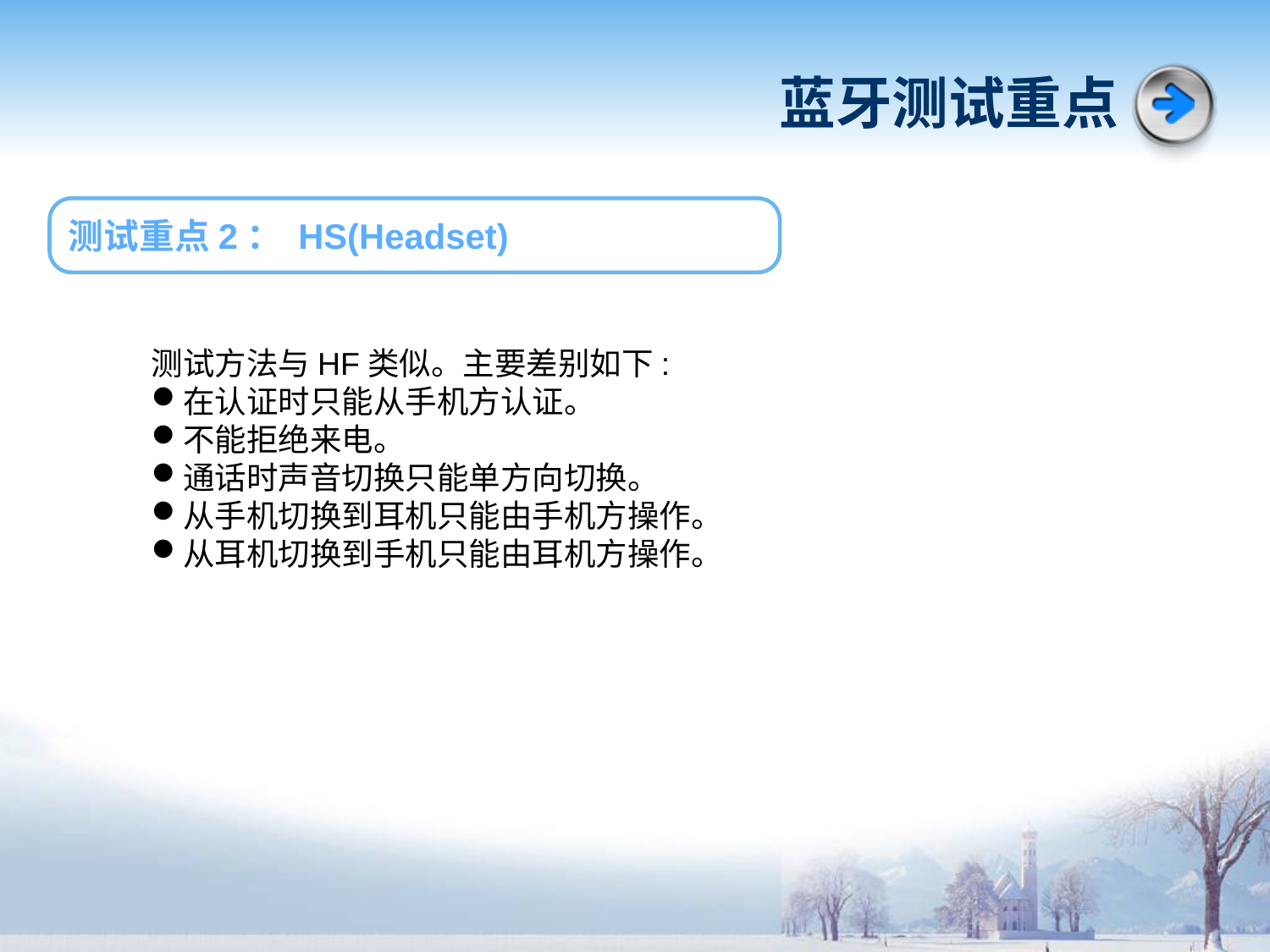

# 蓝牙测试重点
测试重点2： HS(Headset)
测试方法与HF类似。主要差别如下:
在认证时只能从手机方认证。
不能拒绝来电。
通话时声音切换只能单方向切换。
从手机切换到耳机只能由手机方操作。
从耳机切换到手机只能由耳机方操作。